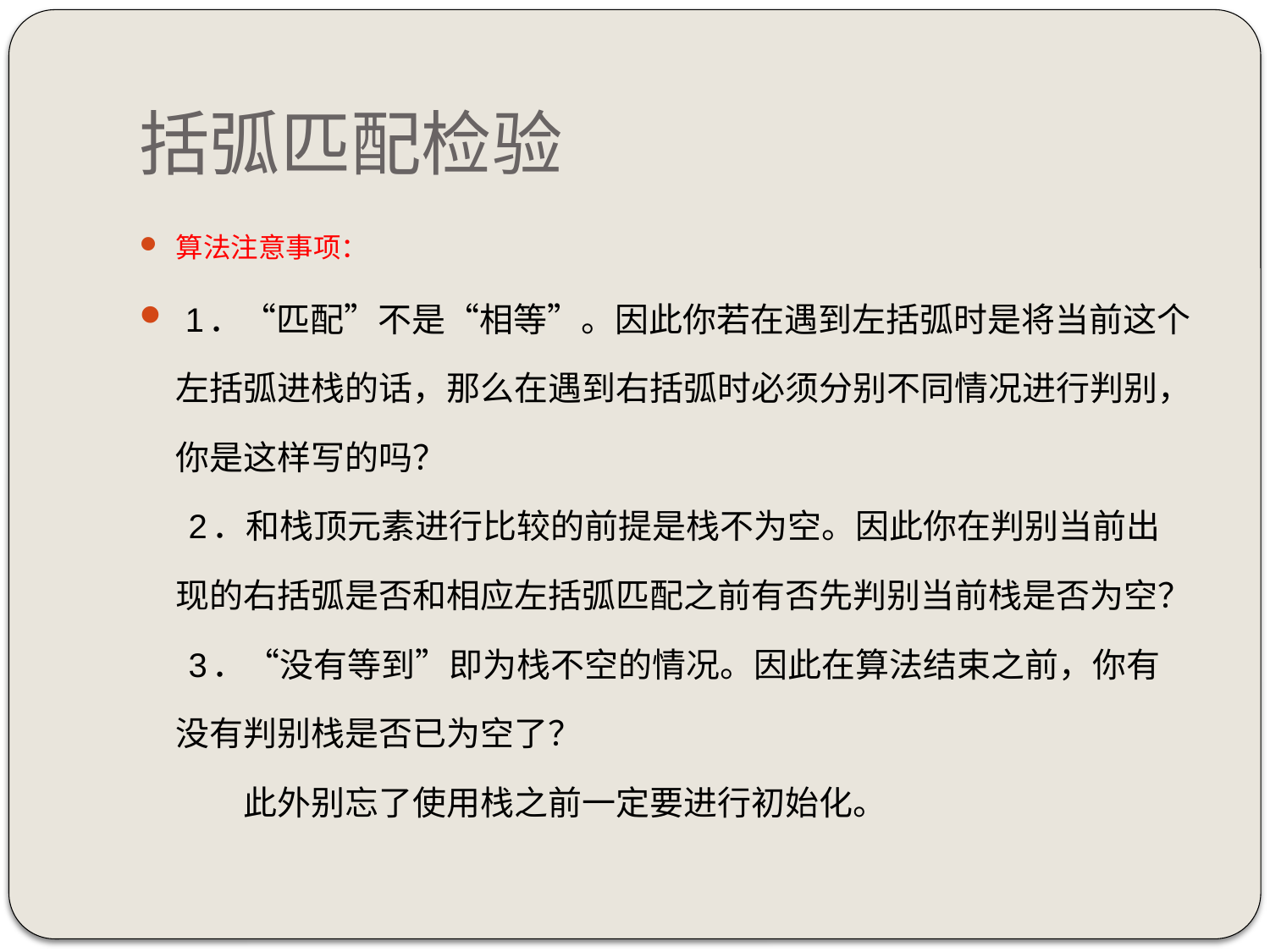

# 括弧匹配检验
算法注意事项：
 1．“匹配”不是“相等”。因此你若在遇到左括弧时是将当前这个左括弧进栈的话，那么在遇到右括弧时必须分别不同情况进行判别，你是这样写的吗？
 2．和栈顶元素进行比较的前提是栈不为空。因此你在判别当前出现的右括弧是否和相应左括弧匹配之前有否先判别当前栈是否为空？
 3．“没有等到”即为栈不空的情况。因此在算法结束之前，你有没有判别栈是否已为空了？
　　此外别忘了使用栈之前一定要进行初始化。